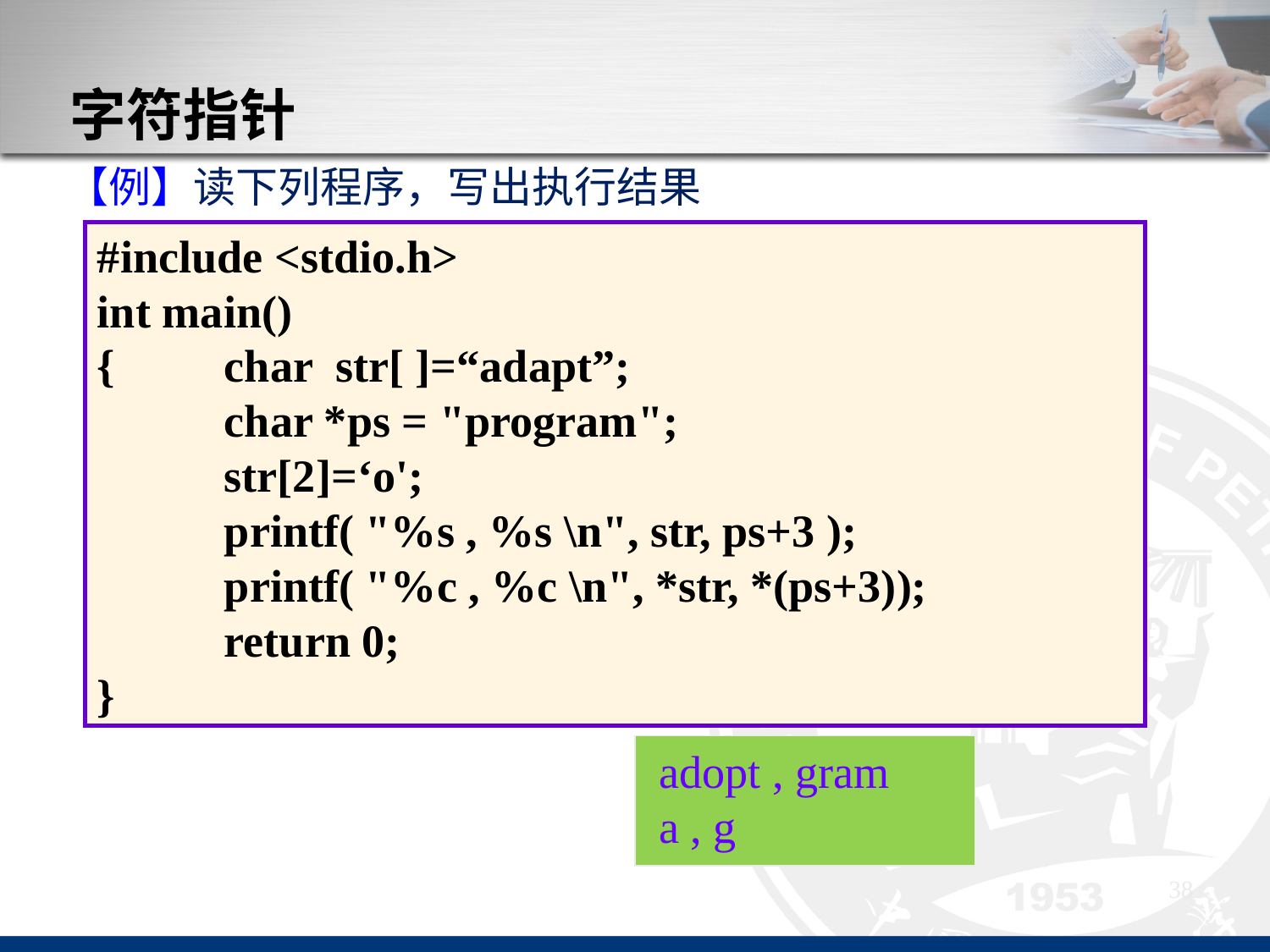

# 字符指针
【例】读下列程序，写出执行结果
#include <stdio.h>
int main()
{	char  str[ ]=“adapt”;
  	char *ps = "program";
	str[2]=‘o';
	printf( "%s , %s \n", str, ps+3 );
	printf( "%c , %c \n", *str, *(ps+3));
	return 0;
}
 adopt , gram
 a , g
38